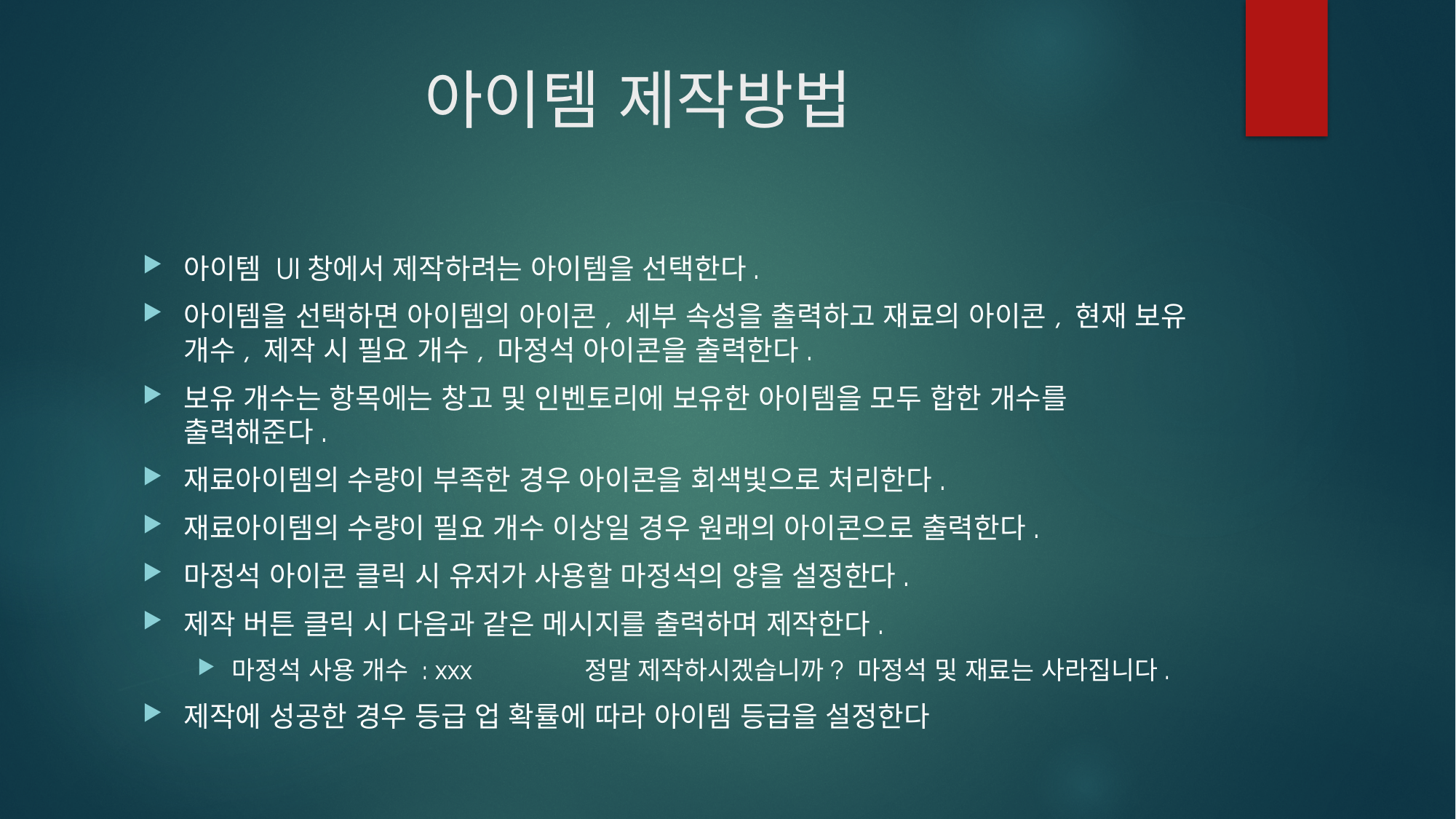

# 아이템 제작방법
아이템 UI창에서 제작하려는 아이템을 선택한다.
아이템을 선택하면 아이템의 아이콘, 세부 속성을 출력하고 재료의 아이콘, 현재 보유 개수, 제작 시 필요 개수, 마정석 아이콘을 출력한다.
보유 개수는 항목에는 창고 및 인벤토리에 보유한 아이템을 모두 합한 개수를 출력해준다.
재료아이템의 수량이 부족한 경우 아이콘을 회색빛으로 처리한다.
재료아이템의 수량이 필요 개수 이상일 경우 원래의 아이콘으로 출력한다.
마정석 아이콘 클릭 시 유저가 사용할 마정석의 양을 설정한다.
제작 버튼 클릭 시 다음과 같은 메시지를 출력하며 제작한다.
마정석 사용 개수 : xxx 												      정말 제작하시겠습니까? 마정석 및 재료는 사라집니다.
제작에 성공한 경우 등급 업 확률에 따라 아이템 등급을 설정한다